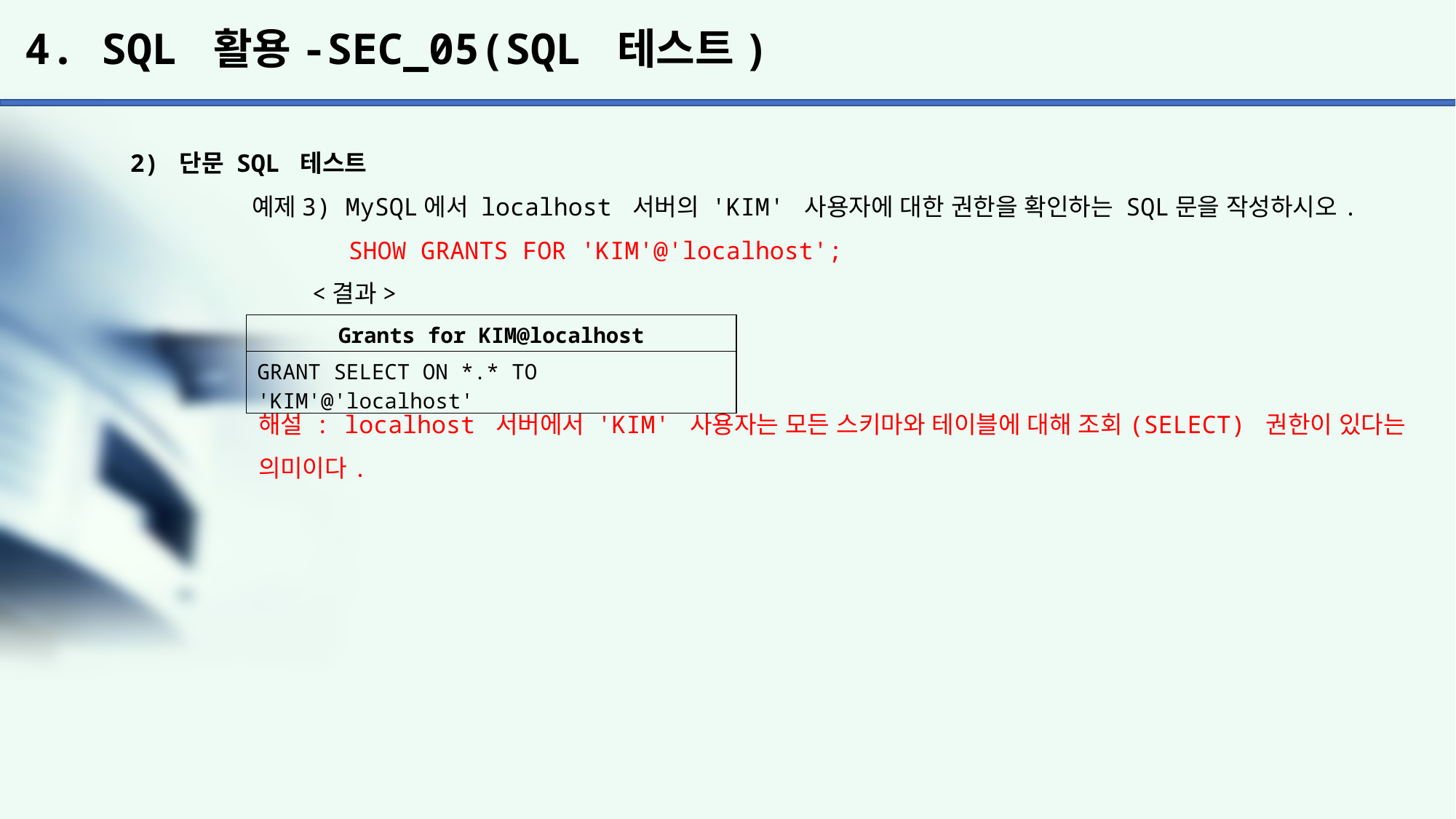

# 4. SQL 활용-SEC_05(SQL 테스트)
2) 단문 SQL 테스트
	 예제3) MySQL에서 localhost 서버의 'KIM' 사용자에 대한 권한을 확인하는 SQL문을 작성하시오.
		SHOW GRANTS FOR 'KIM'@'localhost';
	     <결과>

	  해설 : localhost 서버에서 'KIM' 사용자는 모든 스키마와 테이블에 대해 조회(SELECT) 권한이 있다는
	  의미이다.

| Grants for KIM@localhost |
| --- |
| GRANT SELECT ON \*.\* TO 'KIM'@'localhost' |